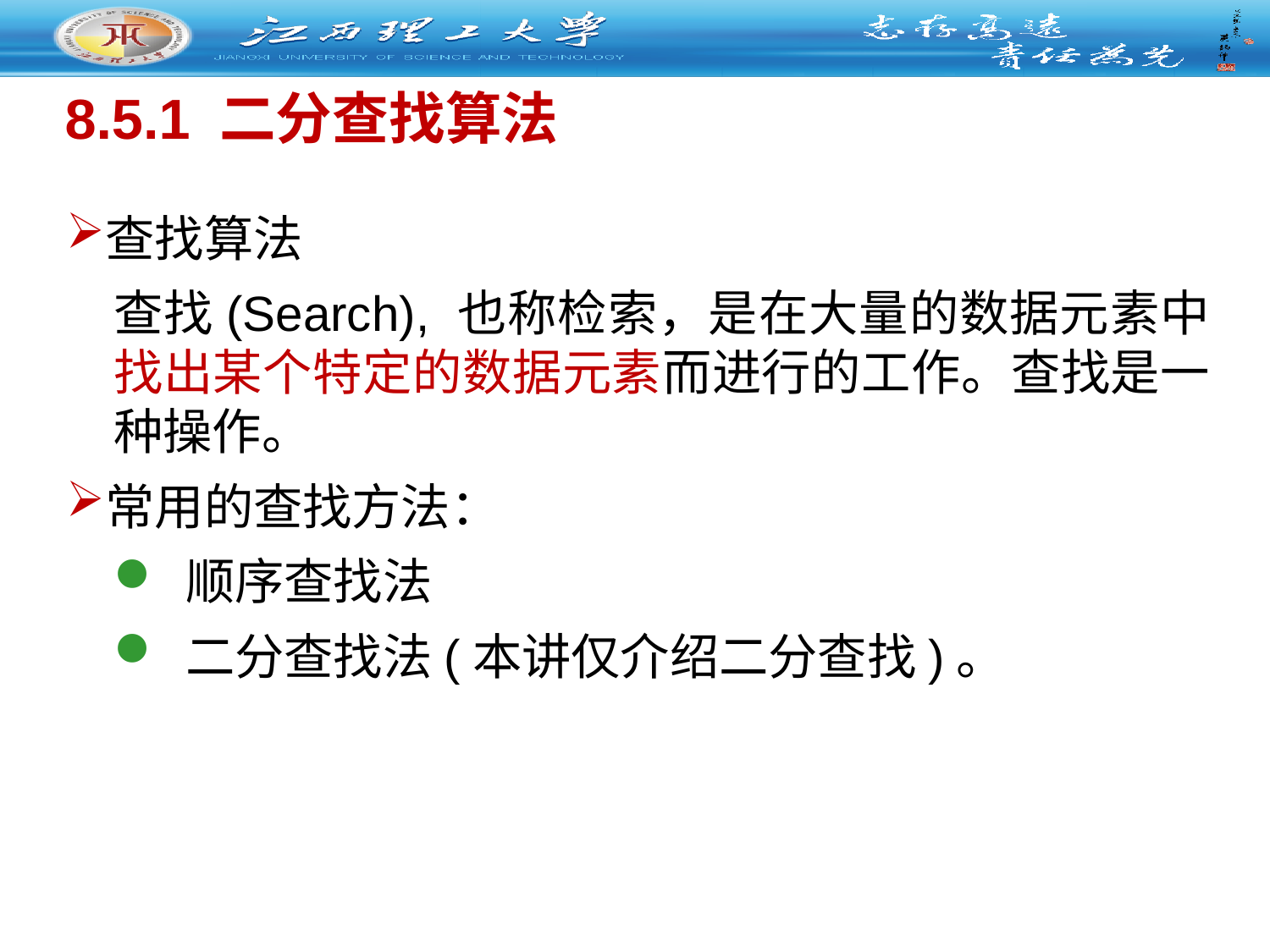

8.5.1 二分查找算法
查找算法
查找(Search), 也称检索，是在大量的数据元素中找出某个特定的数据元素而进行的工作。查找是一种操作。
常用的查找方法：
 顺序查找法
 二分查找法(本讲仅介绍二分查找)。